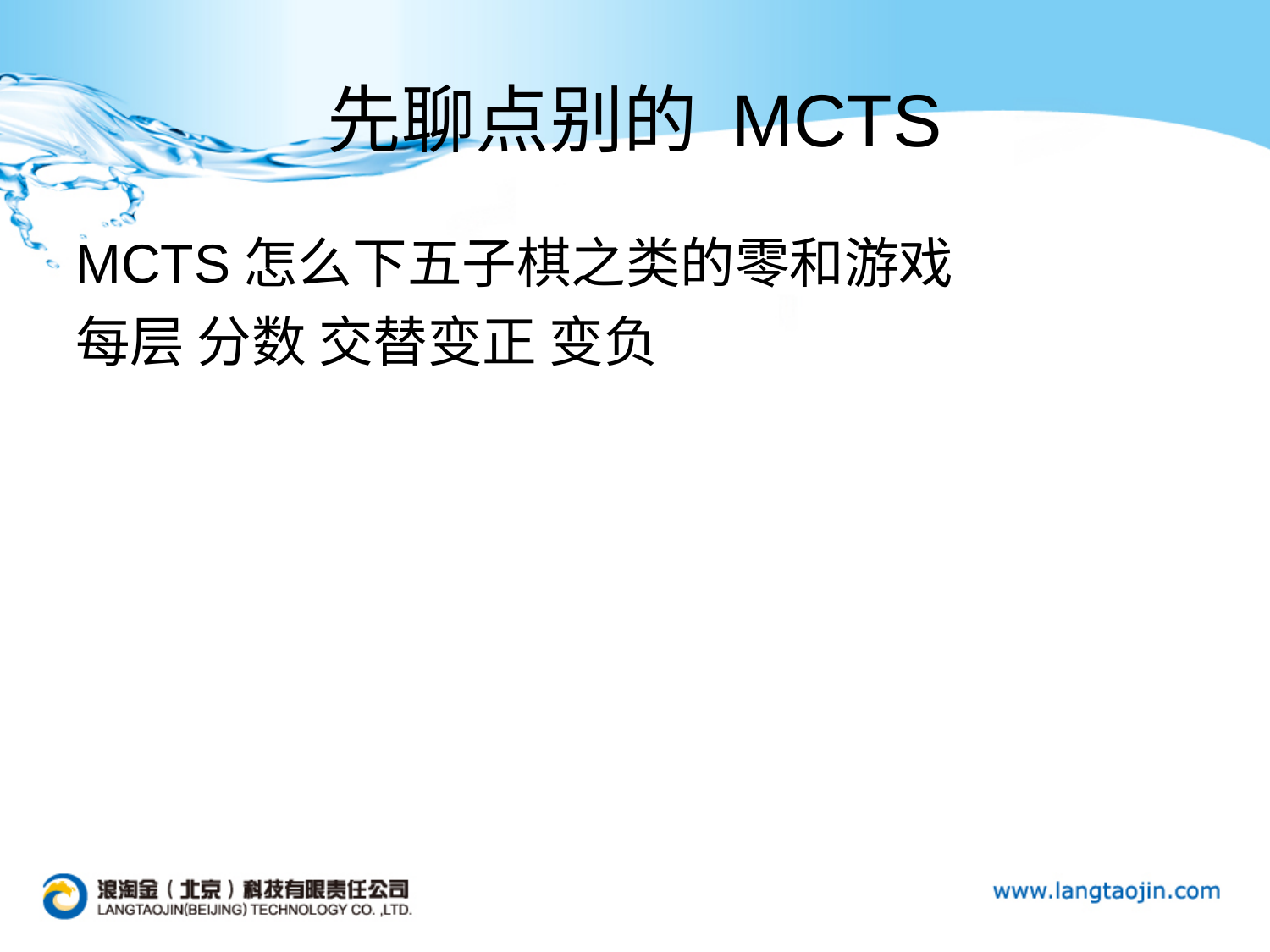

# 先聊点别的 MCTS
MCTS怎么下五子棋之类的零和游戏
每层 分数 交替变正 变负